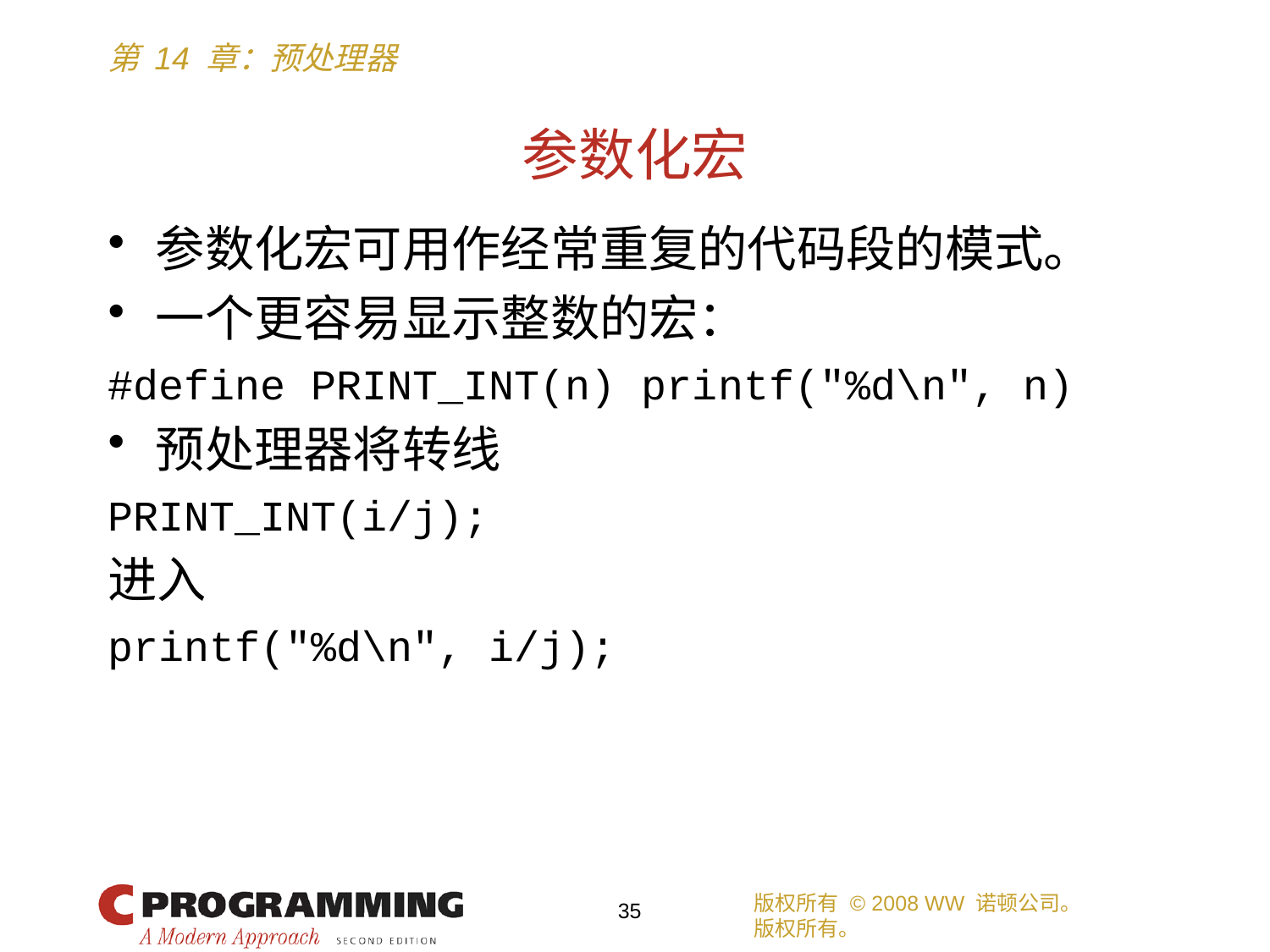

# 参数化宏
参数化宏可用作经常重复的代码段的模式。
一个更容易显示整数的宏：
#define PRINT_INT(n) printf("%d\n", n)
预处理器将转线
PRINT_INT(i/j);
进入
printf("%d\n", i/j);
版权所有 © 2008 WW 诺顿公司。
版权所有。
35